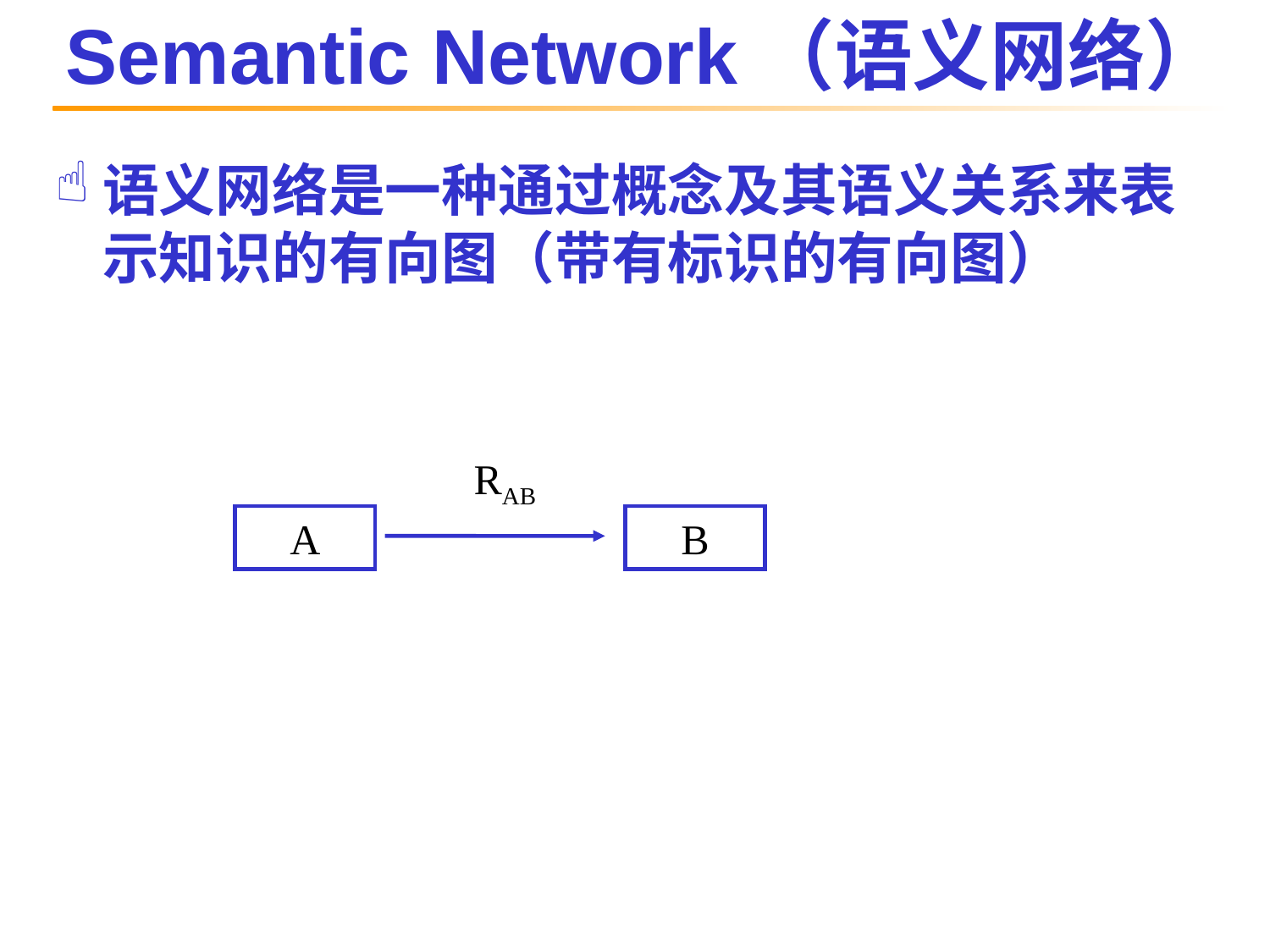

# Semantic Network（语义网络）
语义网络是一种通过概念及其语义关系来表示知识的有向图（带有标识的有向图）

RAB
A
B